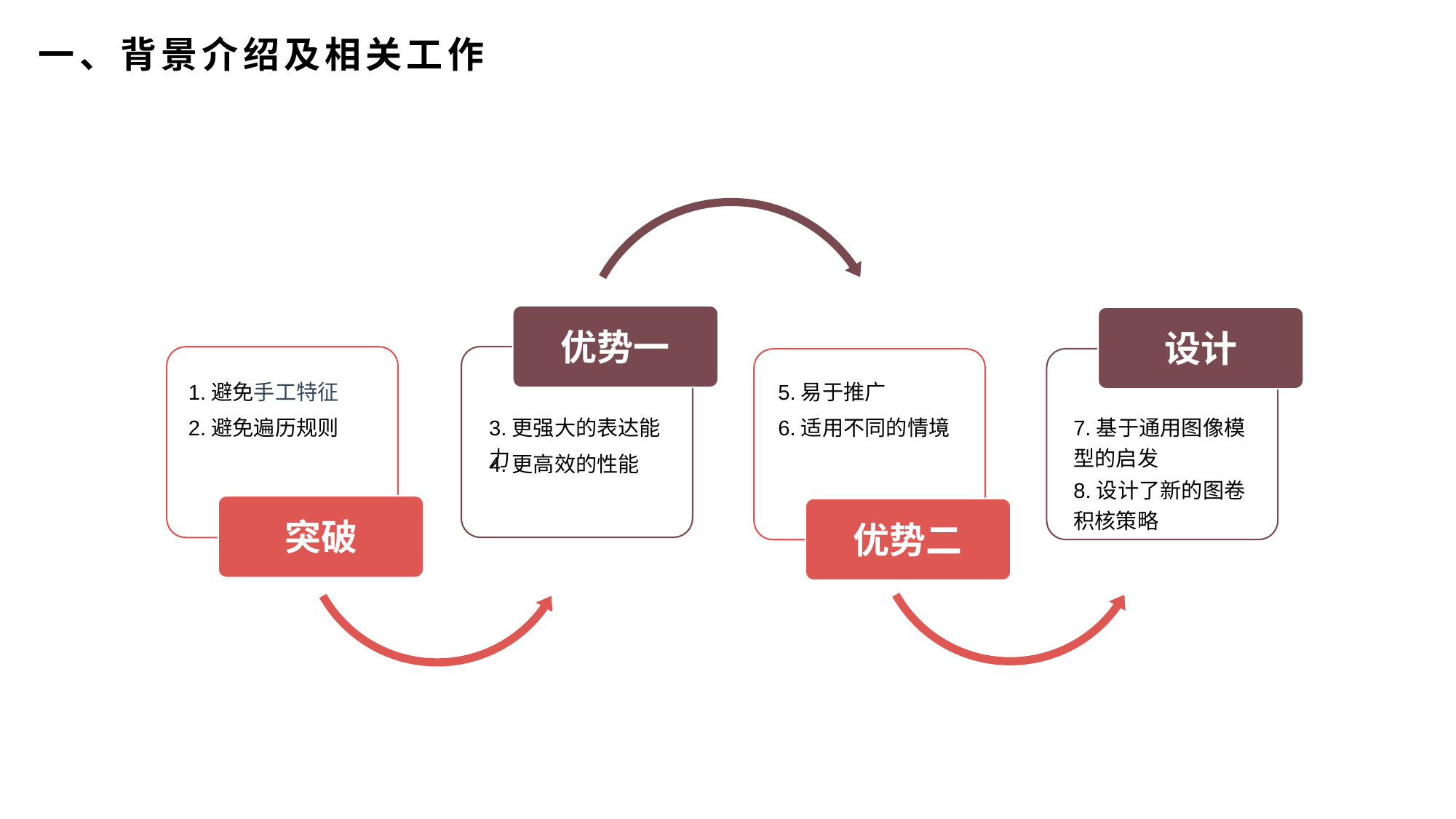

一、背景介绍及相关工作

优势一
设计

1.避免手工特征
5.易于推广

3.更强大的表达能力
7.基于通用图像模型的启发
2.避免遍历规则
6.适用不同的情境
4.更高效的性能
8.设计了新的图卷积核策略

突破
优势二